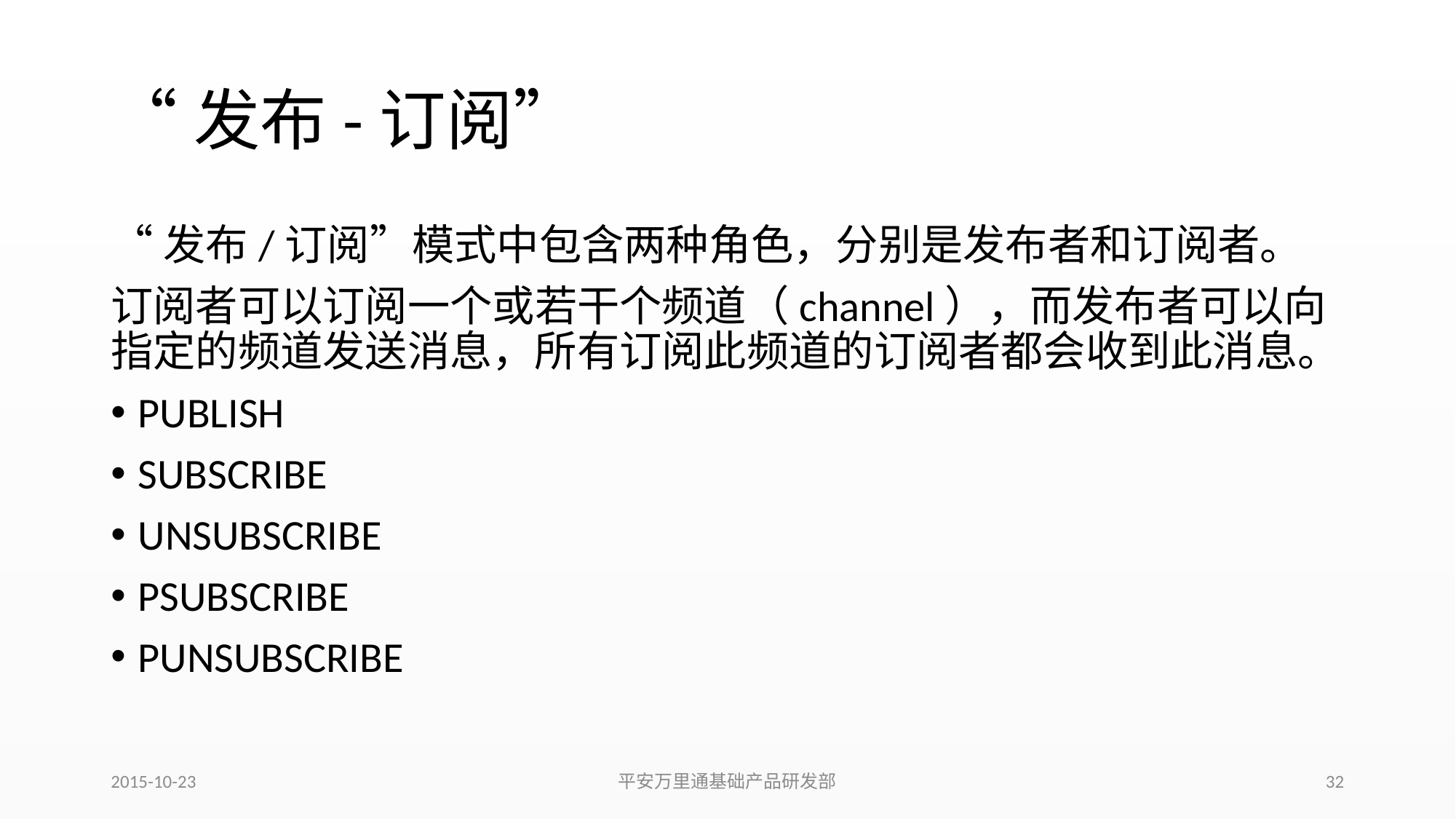

# “发布-订阅”
“发布/订阅”模式中包含两种角色，分别是发布者和订阅者。
订阅者可以订阅一个或若干个频道（channel），而发布者可以向指定的频道发送消息，所有订阅此频道的订阅者都会收到此消息。
PUBLISH
SUBSCRIBE
UNSUBSCRIBE
PSUBSCRIBE
PUNSUBSCRIBE
2015-10-23
平安万里通基础产品研发部
32